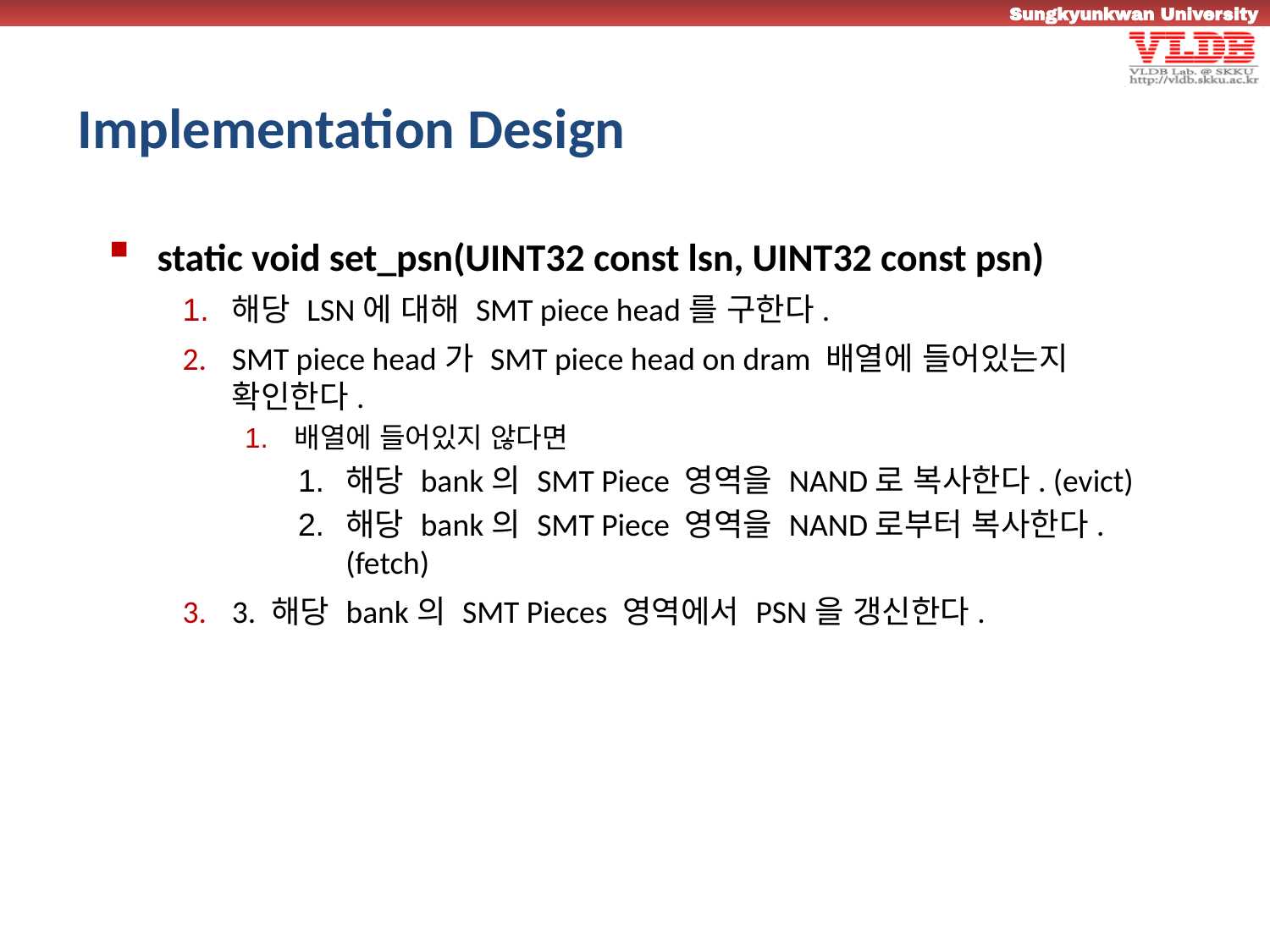

# Implementation Design
static void set_psn(UINT32 const lsn, UINT32 const psn)
해당 LSN에 대해 SMT piece head를 구한다.
SMT piece head가 SMT piece head on dram 배열에 들어있는지 확인한다.
배열에 들어있지 않다면
해당 bank의 SMT Piece 영역을 NAND로 복사한다. (evict)
해당 bank의 SMT Piece 영역을 NAND로부터 복사한다. (fetch)
3. 해당 bank의 SMT Pieces 영역에서 PSN을 갱신한다.